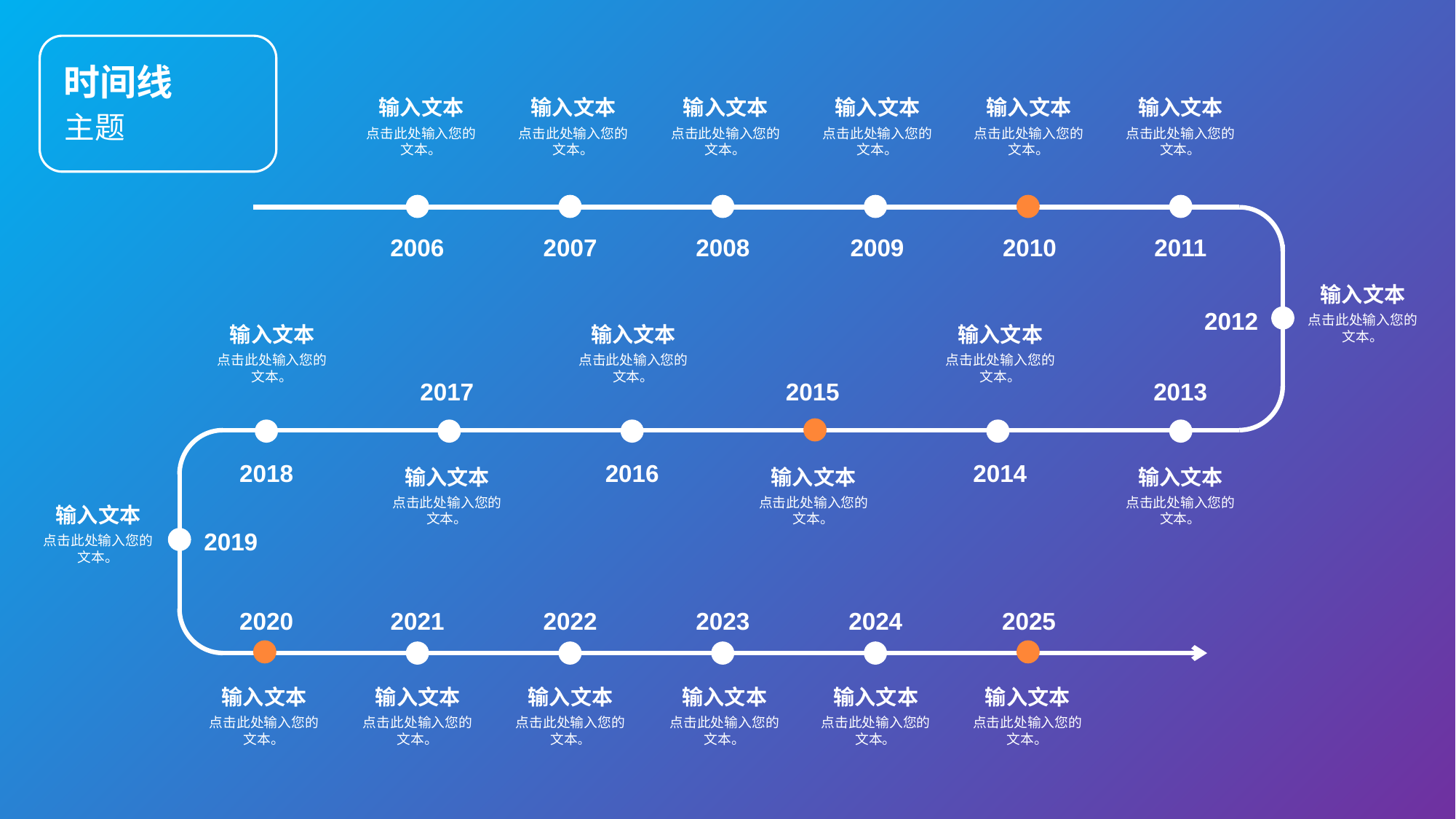

时间线
输入文本
点击此处输入您的文本。
输入文本
点击此处输入您的文本。
输入文本
点击此处输入您的文本。
输入文本
点击此处输入您的文本。
输入文本
点击此处输入您的文本。
输入文本
点击此处输入您的文本。
主题

2006
2007
2008
2009
2010
2011
输入文本
点击此处输入您的文本。
2012

输入文本
点击此处输入您的文本。
输入文本
点击此处输入您的文本。
输入文本
点击此处输入您的文本。
2017
2015
2013

2018
2016
2014
输入文本
输入文本
点击此处输入您的文本。
点击此处输入您的文本。
输入文本
点击此处输入您的文本。
输入文本
点击此处输入您的文本。
2019

2020
2021
2022
2023
2024
2025

输入文本
点击此处输入您的文本。
输入文本
点击此处输入您的文本。
输入文本
点击此处输入您的文本。
输入文本
点击此处输入您的文本。
输入文本
点击此处输入您的文本。
输入文本
点击此处输入您的文本。